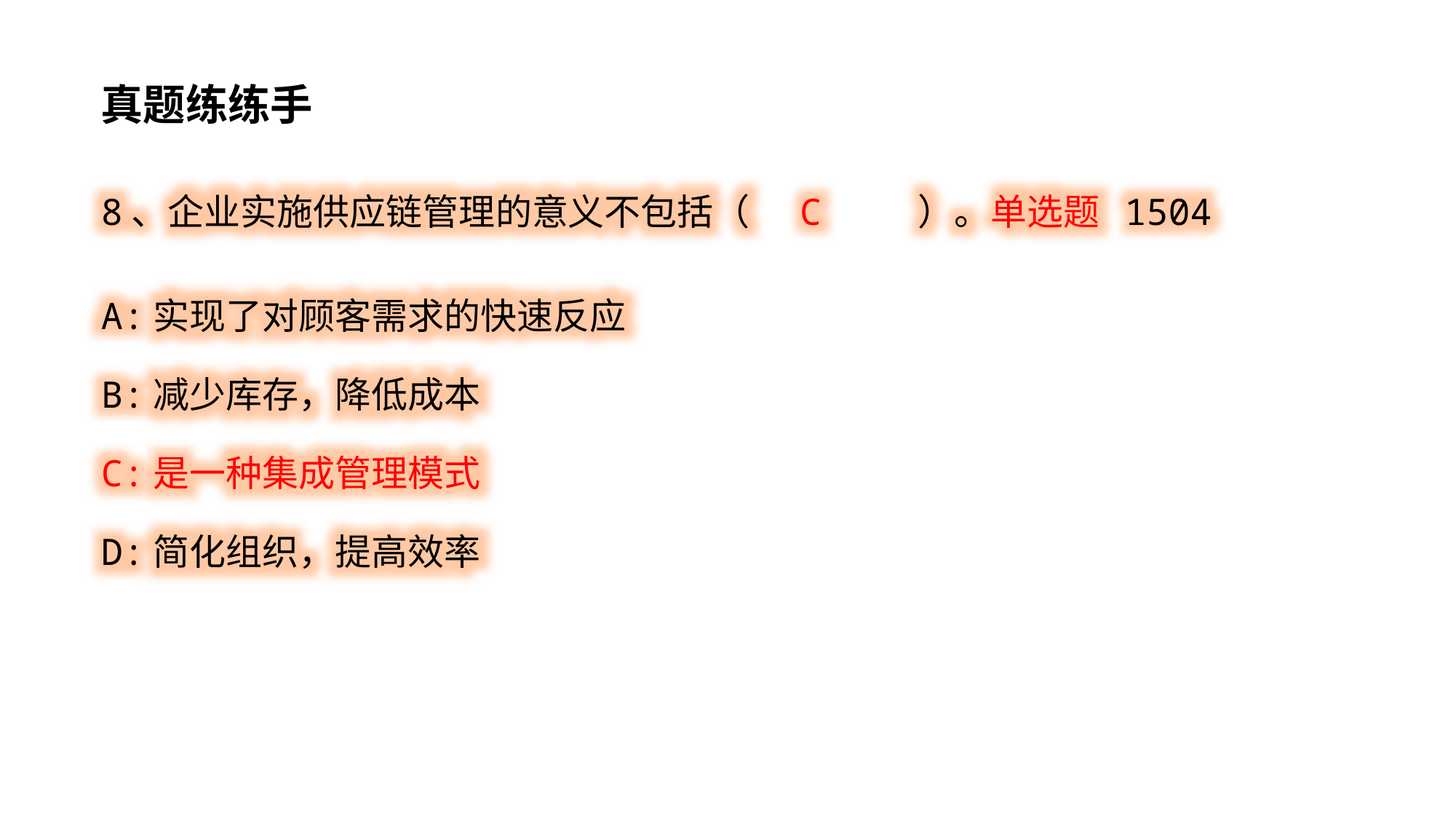

真题练练手
8、企业实施供应链管理的意义不包括（     C    ）。单选题  1504

A:实现了对顾客需求的快速反应

B:减少库存，降低成本

C:是一种集成管理模式

D:简化组织，提高效率